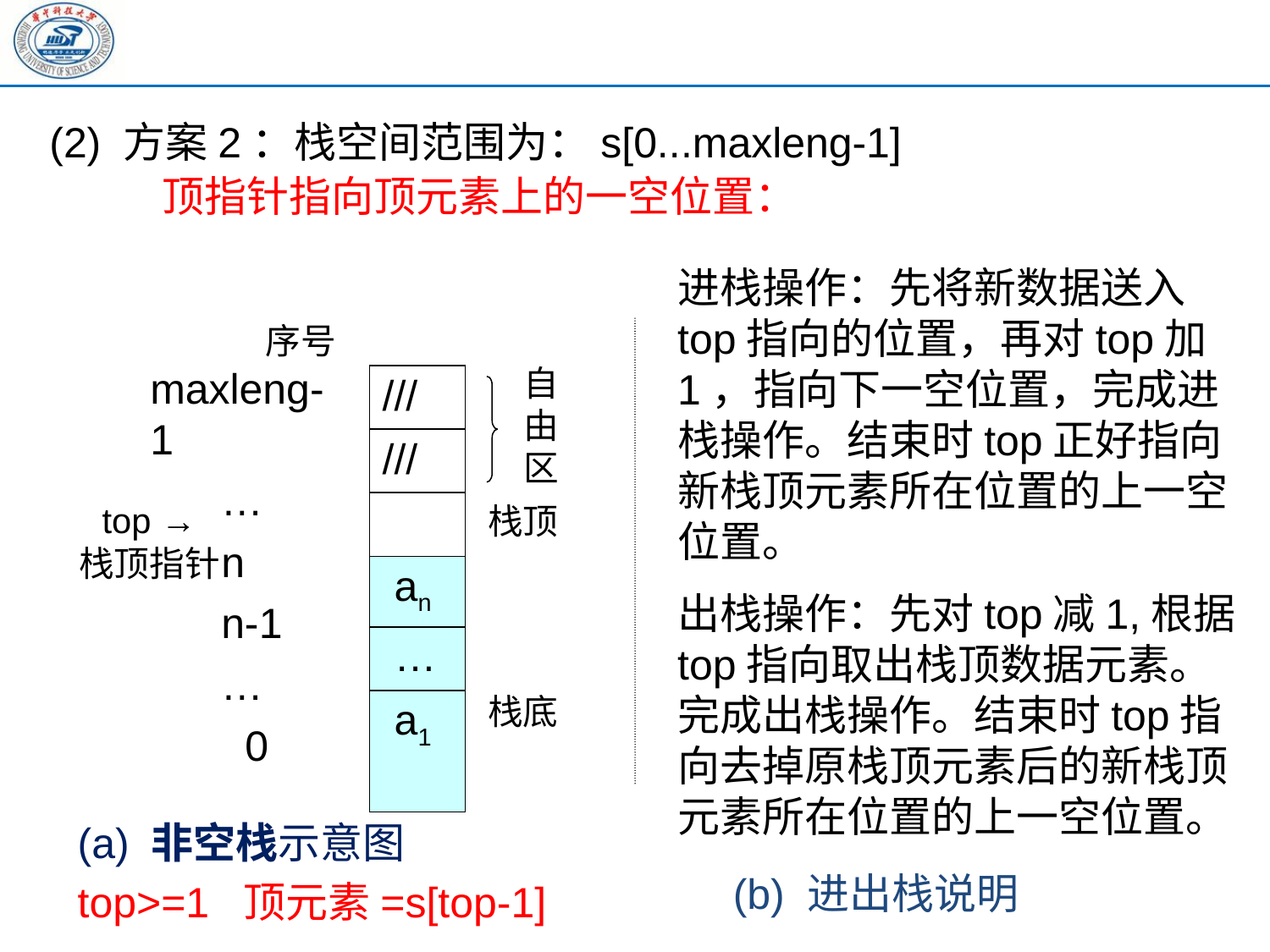

(2) 方案2：栈空间范围为：s[0...maxleng-1]
            顶指针指向顶元素上的一空位置：
进栈操作：先将新数据送入top指向的位置，再对top加1，指向下一空位置，完成进栈操作。结束时top正好指向新栈顶元素所在位置的上一空位置。
出栈操作：先对top减1,根据top指向取出栈顶数据元素。完成出栈操作。结束时top指向去掉原栈顶元素后的新栈顶元素所在位置的上一空位置。
序号

maxleng-1
      …
      n
      n-1
      …
        0
自
由
区
| /// |
| --- |
| /// |
|  |
| an |
| … |
| a1 |

    top →
  栈顶指针
栈顶
栈底
(a) 非空栈示意图
top>=1  顶元素=s[top-1]
(b) 进出栈说明